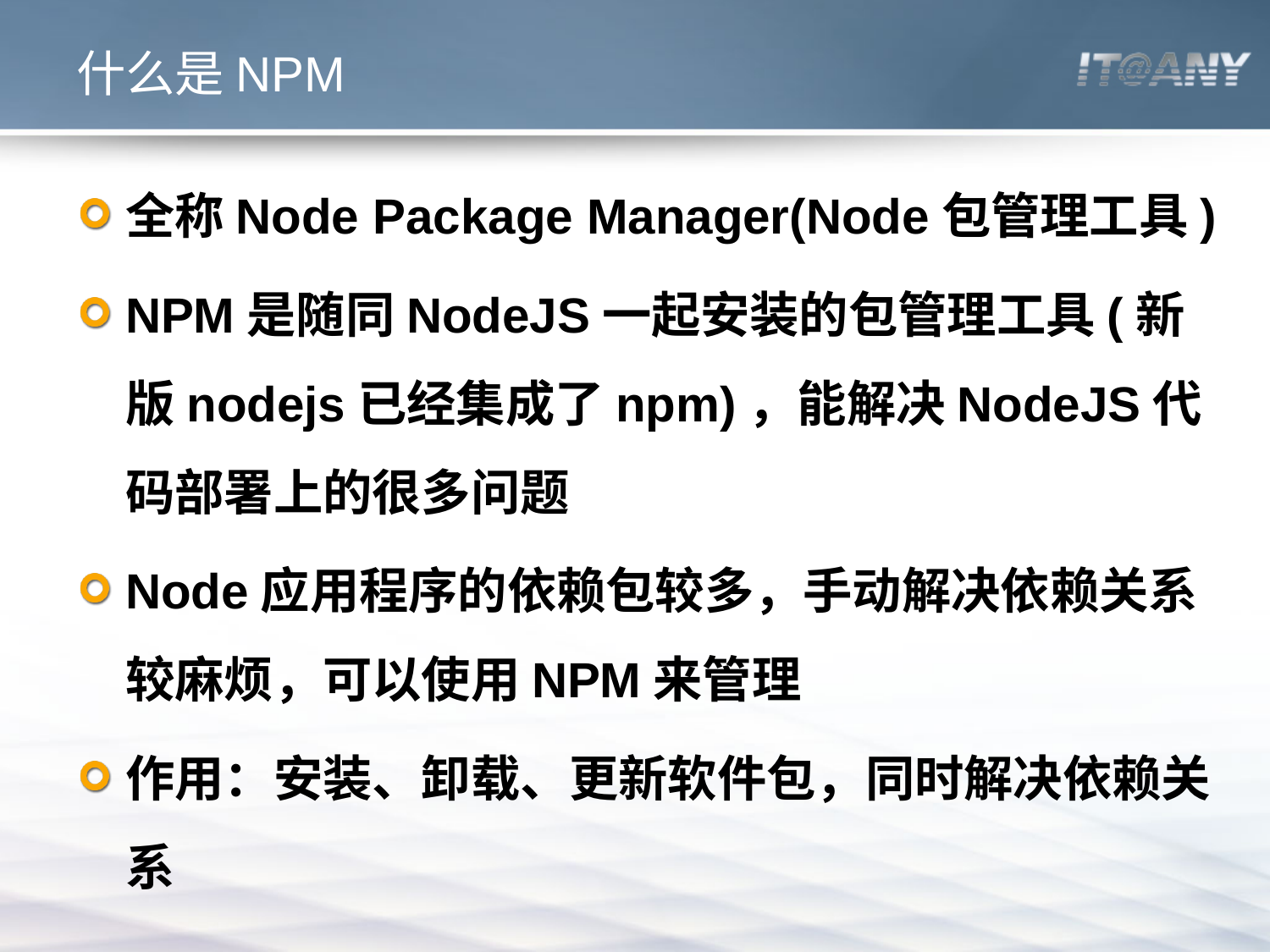

# 什么是NPM
全称Node Package Manager(Node包管理工具)
NPM是随同NodeJS一起安装的包管理工具(新版nodejs已经集成了npm)，能解决NodeJS代码部署上的很多问题
Node应用程序的依赖包较多，手动解决依赖关系较麻烦，可以使用NPM来管理
作用：安装、卸载、更新软件包，同时解决依赖关系